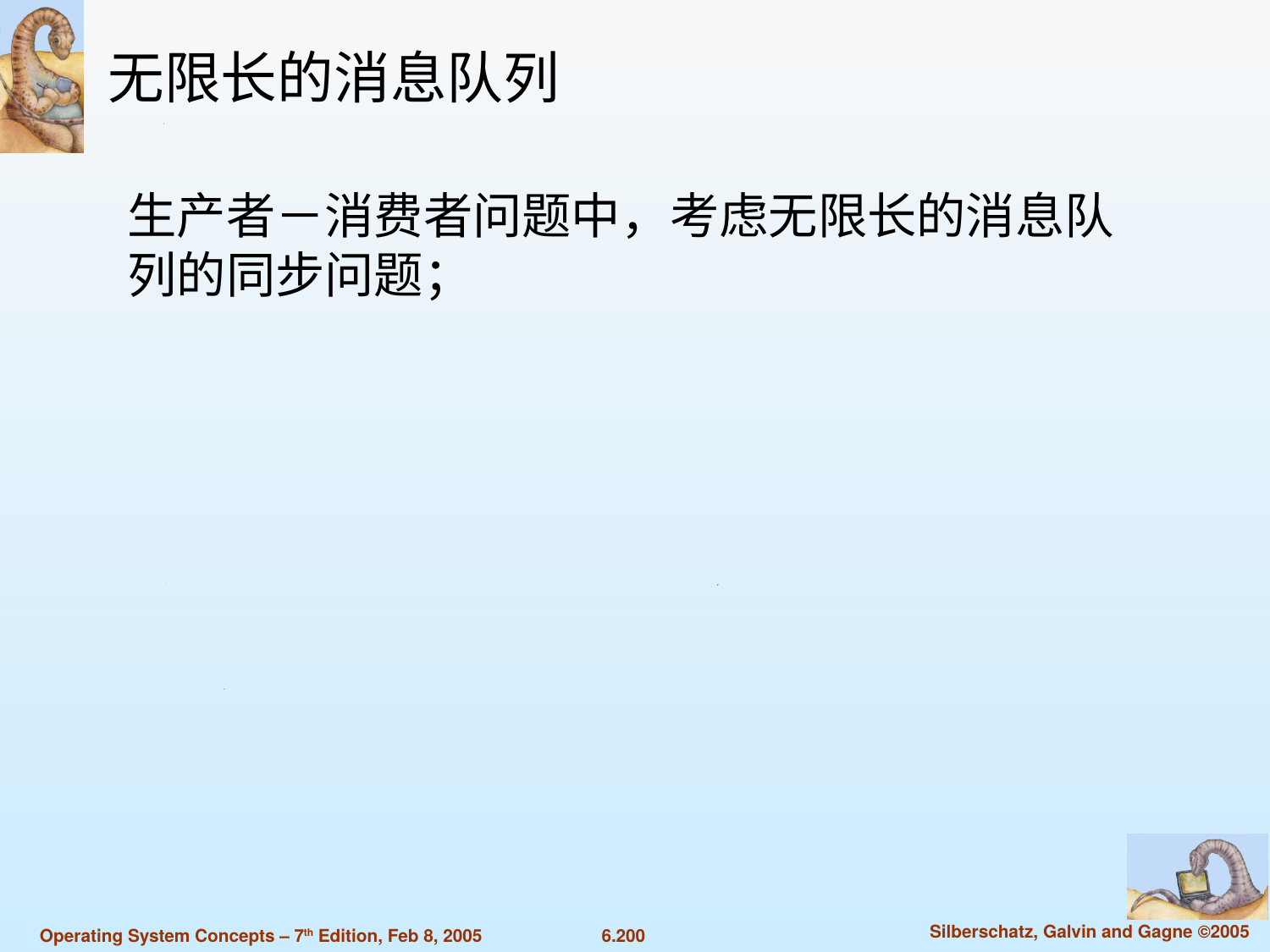

无限长的消息队列
生产者－消费者问题中，考虑无限长的消息队列的同步问题；